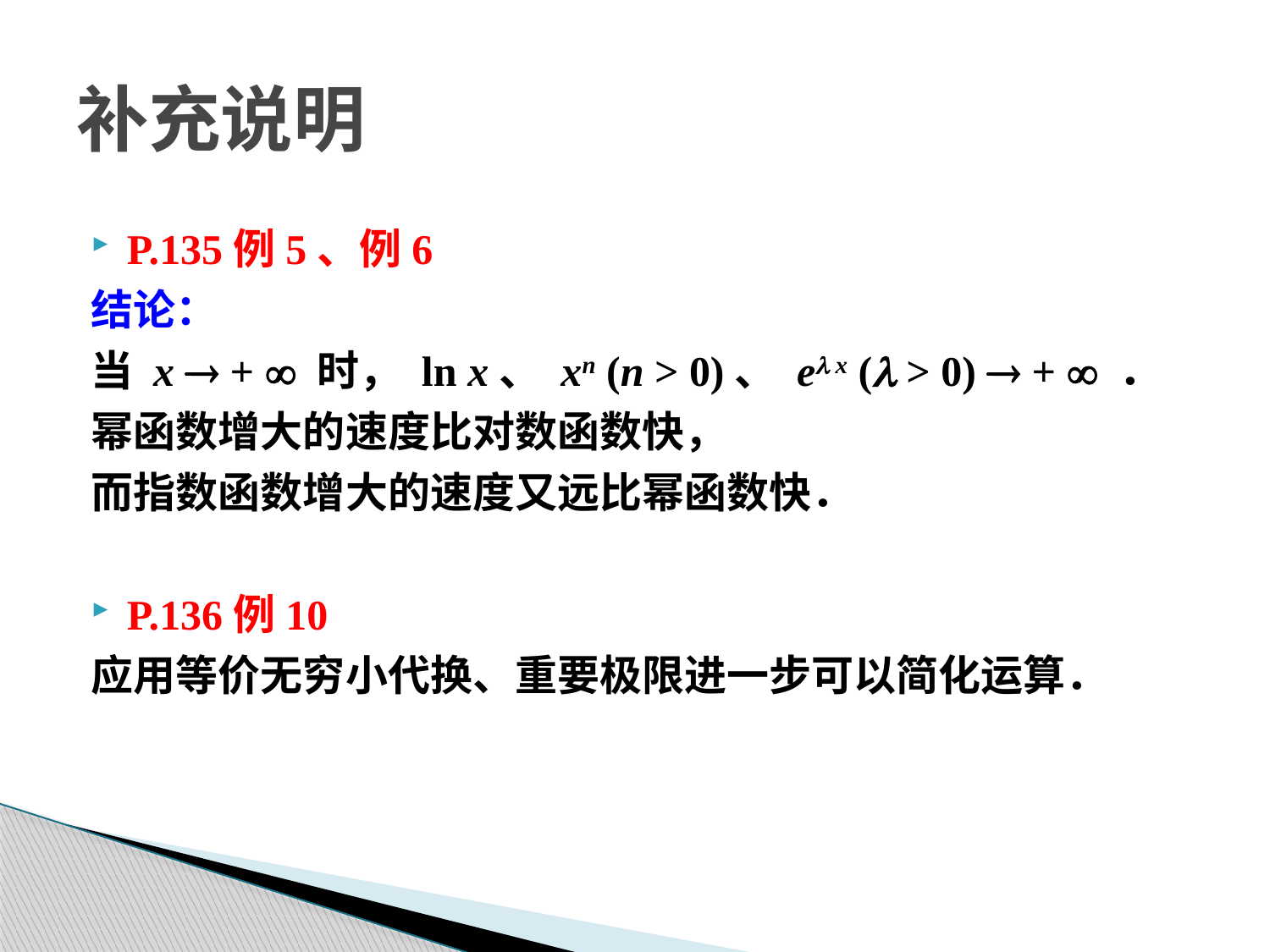

# 补充说明
P.135例5、例6
结论：
当 x → + ∞ 时， ln x、 xn (n > 0)、 eλ x (λ > 0) → + ∞ ．
幂函数增大的速度比对数函数快，
而指数函数增大的速度又远比幂函数快．

P.136例10
应用等价无穷小代换、重要极限进一步可以简化运算．